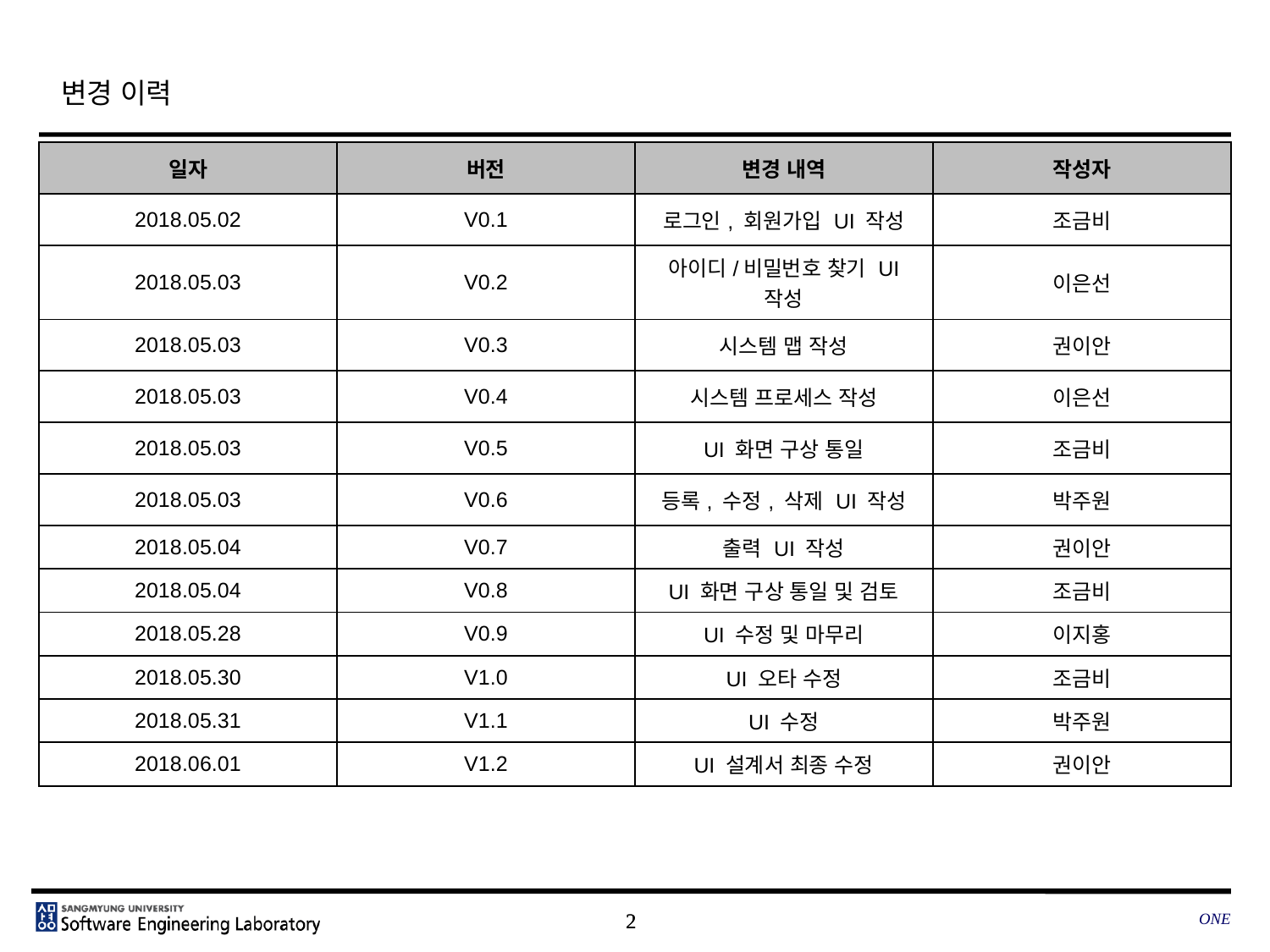

# 변경 이력
| 일자 | 버전 | 변경 내역 | 작성자 |
| --- | --- | --- | --- |
| 2018.05.02 | V0.1 | 로그인, 회원가입 UI 작성 | 조금비 |
| 2018.05.03 | V0.2 | 아이디/비밀번호 찾기 UI 작성 | 이은선 |
| 2018.05.03 | V0.3 | 시스템 맵 작성 | 권이안 |
| 2018.05.03 | V0.4 | 시스템 프로세스 작성 | 이은선 |
| 2018.05.03 | V0.5 | UI 화면 구상 통일 | 조금비 |
| 2018.05.03 | V0.6 | 등록, 수정, 삭제 UI 작성 | 박주원 |
| 2018.05.04 | V0.7 | 출력 UI 작성 | 권이안 |
| 2018.05.04 | V0.8 | UI 화면 구상 통일 및 검토 | 조금비 |
| 2018.05.28 | V0.9 | UI 수정 및 마무리 | 이지홍 |
| 2018.05.30 | V1.0 | UI 오타 수정 | 조금비 |
| 2018.05.31 | V1.1 | UI 수정 | 박주원 |
| 2018.06.01 | V1.2 | UI 설계서 최종 수정 | 권이안 |
ONE